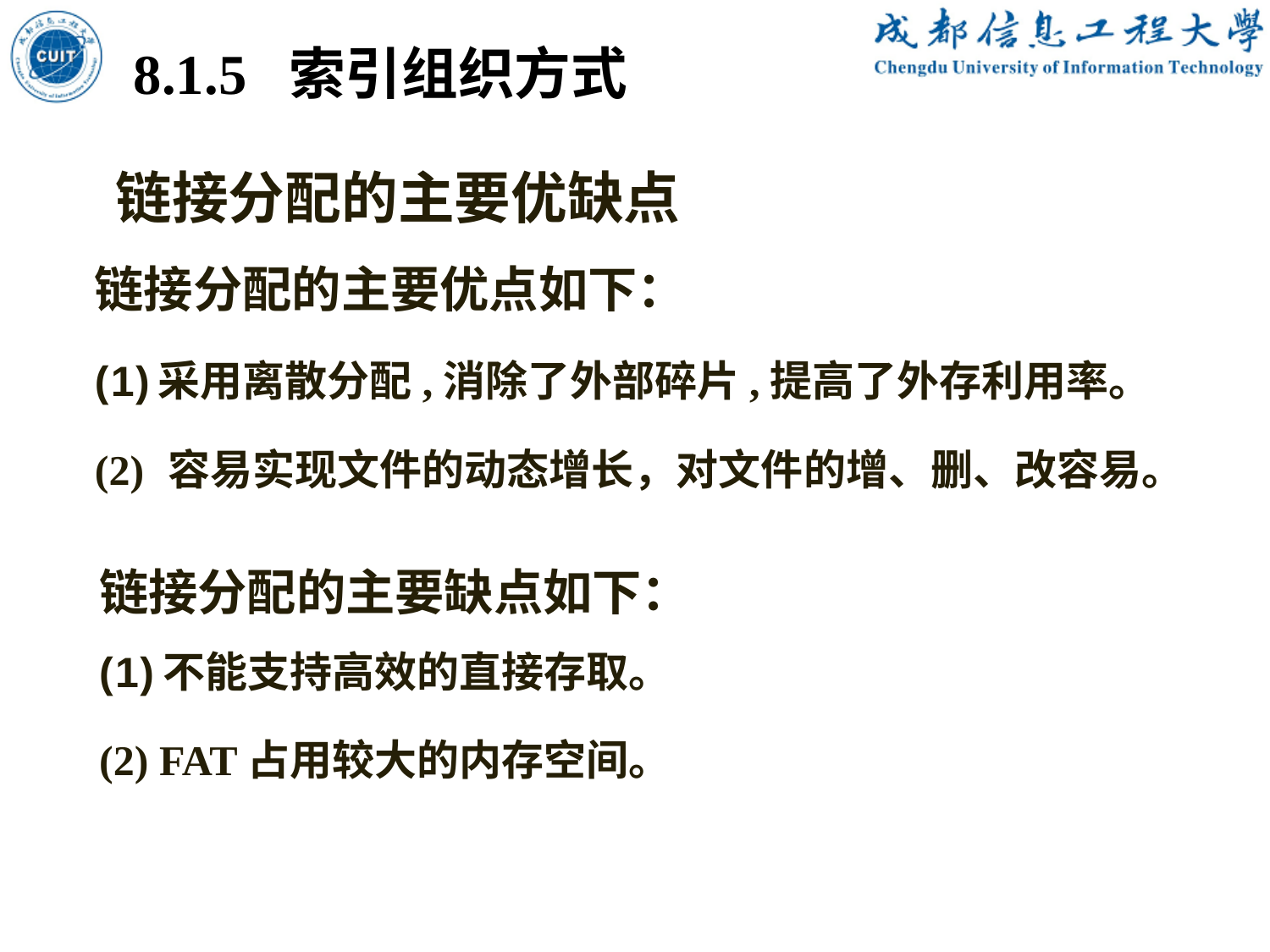

8.1.5  索引组织方式
链接分配的主要优缺点
链接分配的主要优点如下：
采用离散分配,消除了外部碎片,提高了外存利用率。
(2) 容易实现文件的动态增长，对文件的增、删、改容易。
链接分配的主要缺点如下：
不能支持高效的直接存取。
(2) FAT占用较大的内存空间。